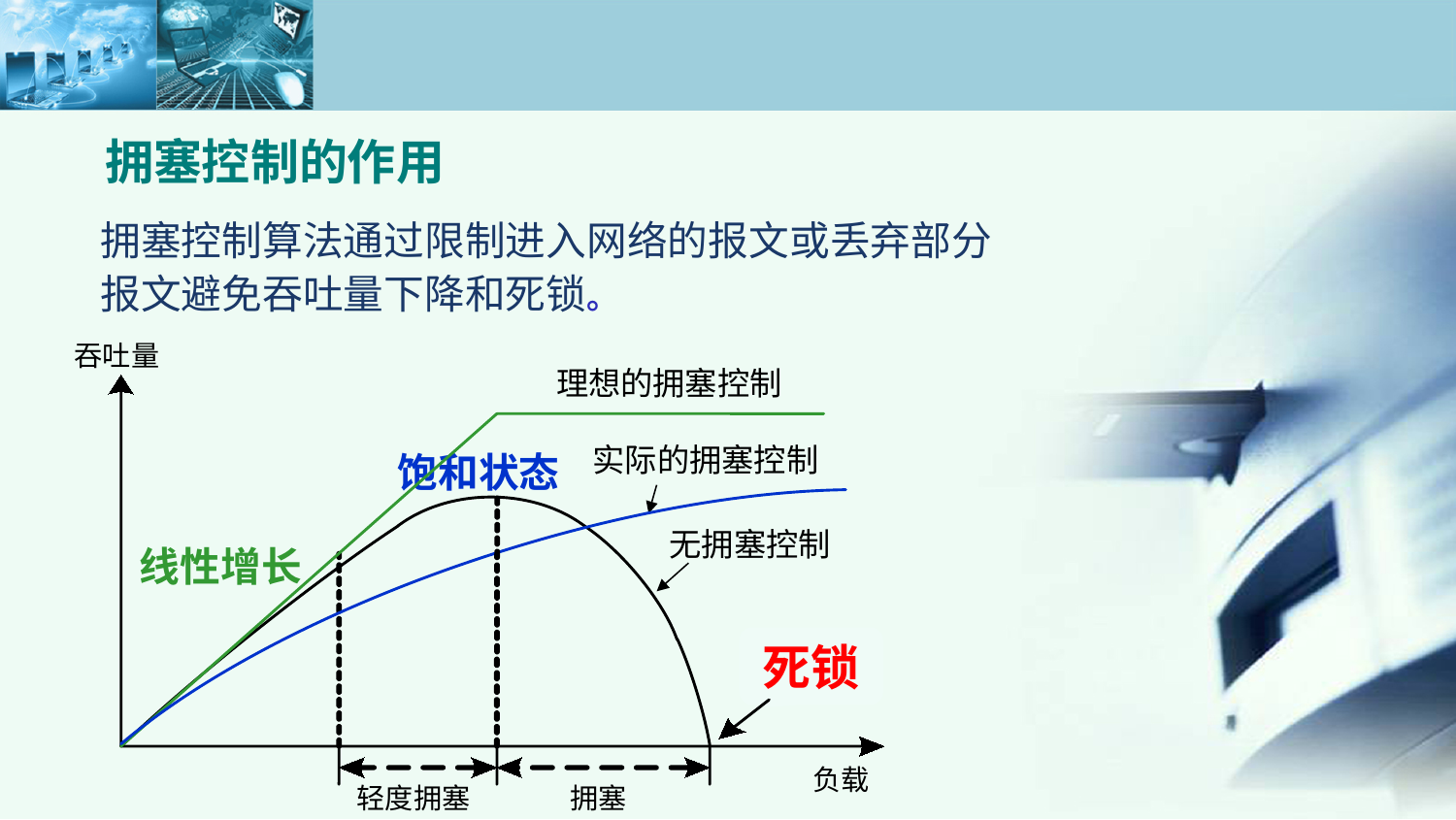

拥塞控制的作用
拥塞控制算法通过限制进入网络的报文或丢弃部分报文避免吞吐量下降和死锁。

吞吐量
理想的拥塞控制

饱和状态
实际的拥塞控制

无拥塞控制

线性增长

死锁

负载

轻度拥塞
拥塞